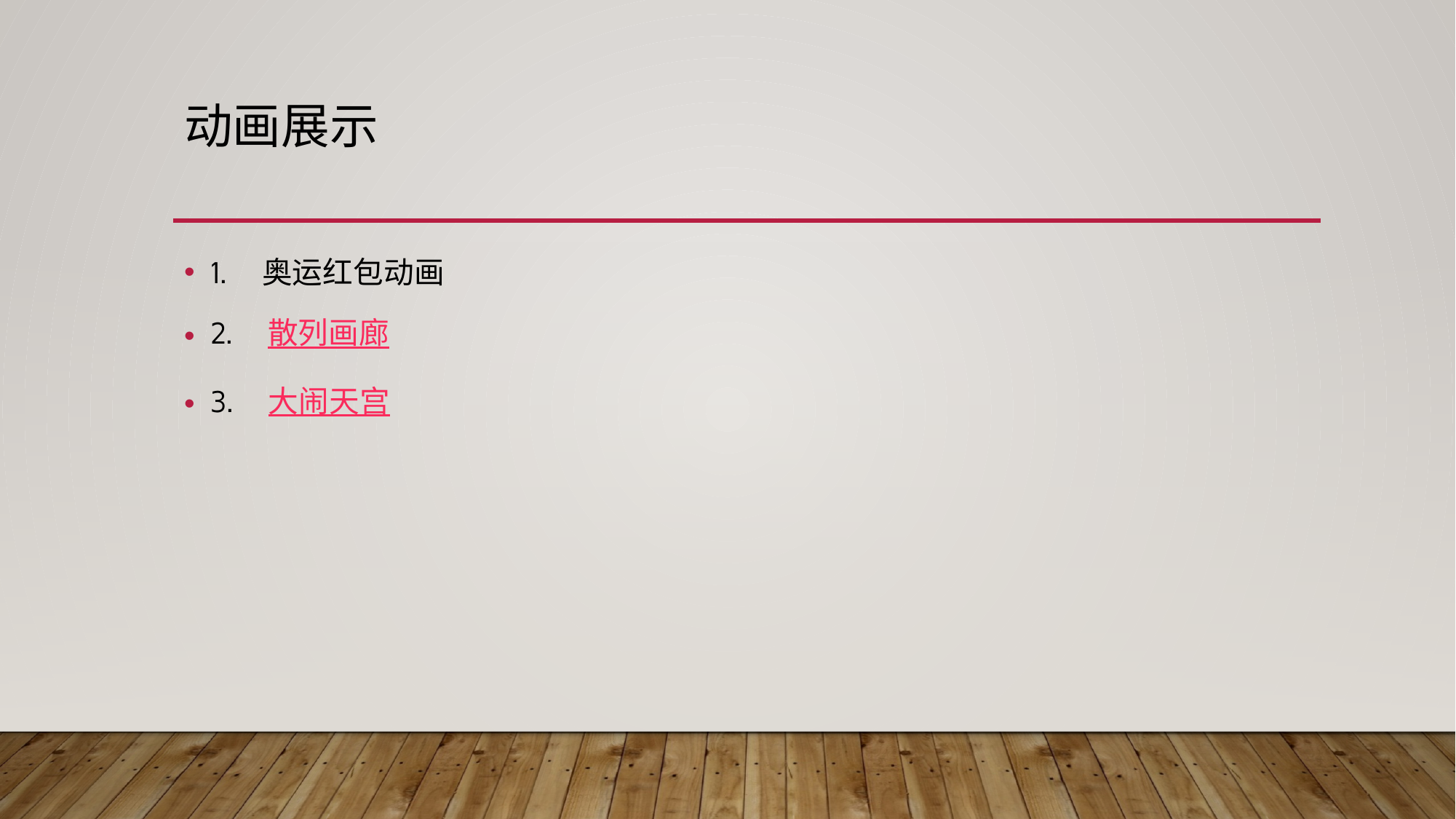

# 动画展示
1.   奥运红包动画
2.   散列画廊
3.   大闹天宫